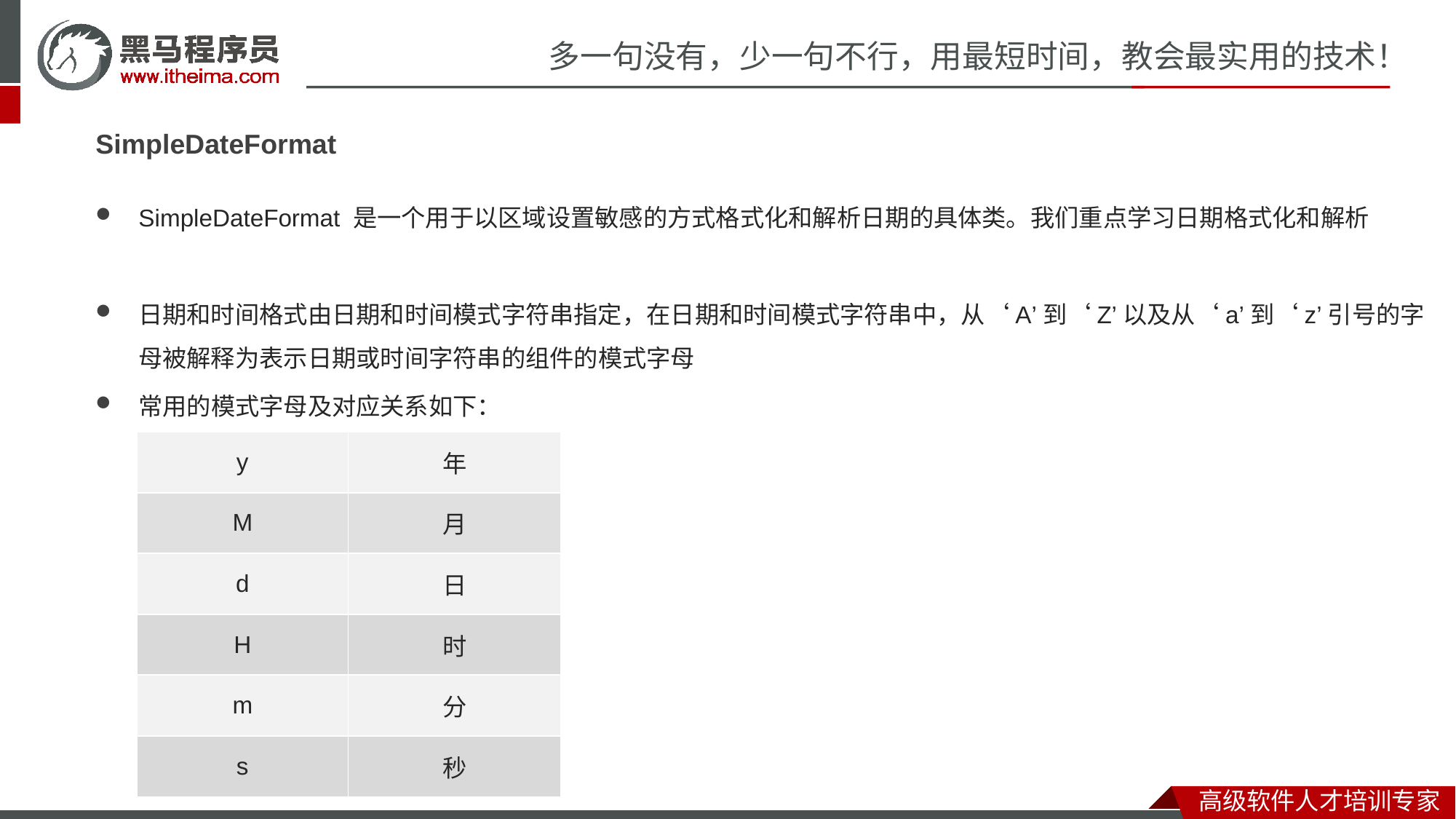

SimpleDateFormat
SimpleDateFormat 是一个用于以区域设置敏感的方式格式化和解析日期的具体类。我们重点学习日期格式化和解析

日期和时间格式由日期和时间模式字符串指定，在日期和时间模式字符串中，从‘A’到‘Z’以及从‘a’到‘z’引号的字母被解释为表示日期或时间字符串的组件的模式字母
常用的模式字母及对应关系如下：
| y | 年 |
| --- | --- |
| M | 月 |
| d | 日 |
| H | 时 |
| m | 分 |
| s | 秒 |